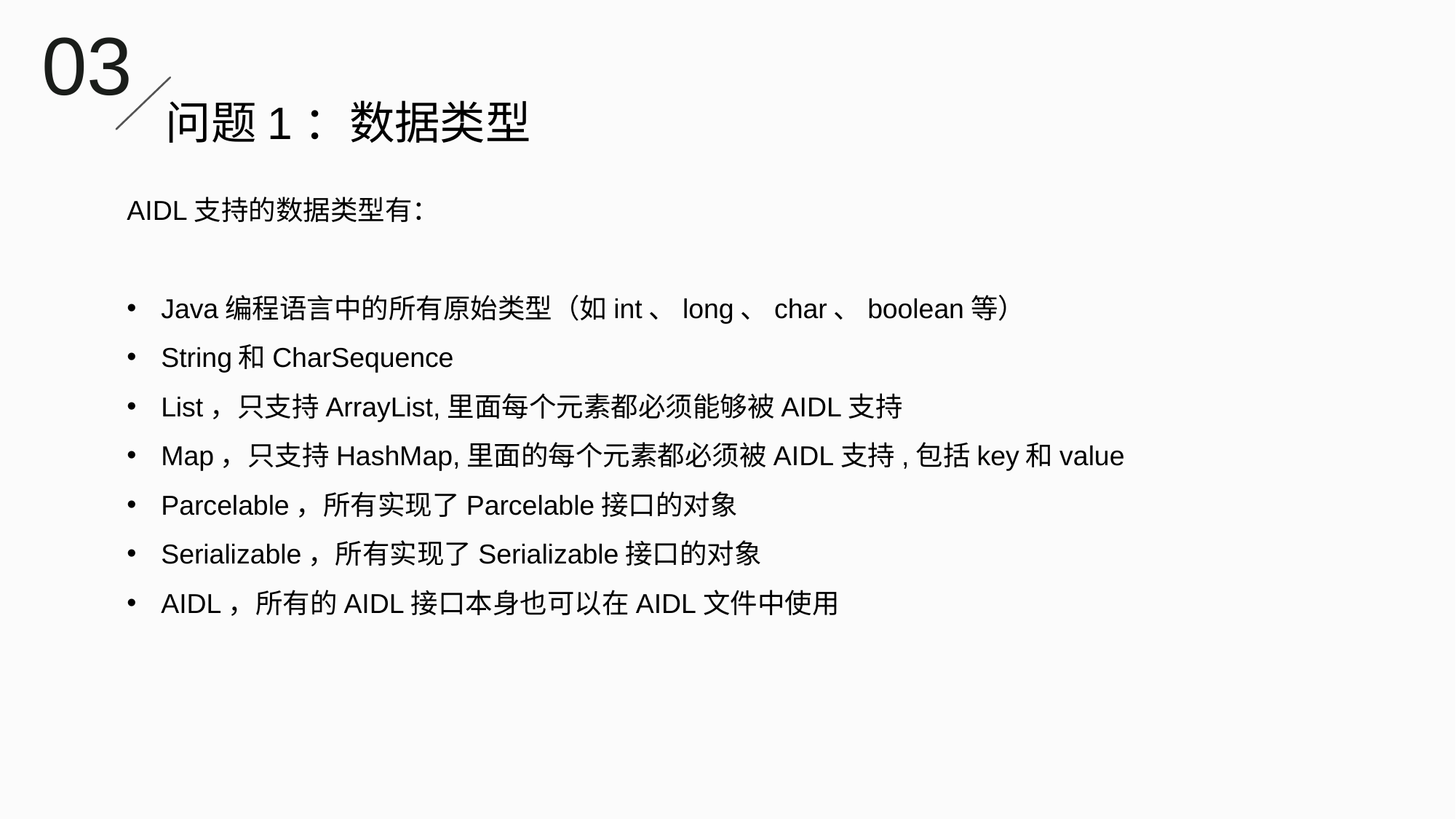

03
问题1：数据类型
AIDL支持的数据类型有：

Java编程语言中的所有原始类型（如int、long、char、boolean等）
String和CharSequence
List，只支持ArrayList,里面每个元素都必须能够被AIDL支持
Map，只支持HashMap,里面的每个元素都必须被AIDL支持,包括key和value
Parcelable，所有实现了Parcelable接口的对象
Serializable，所有实现了Serializable接口的对象
AIDL，所有的AIDL接口本身也可以在AIDL文件中使用